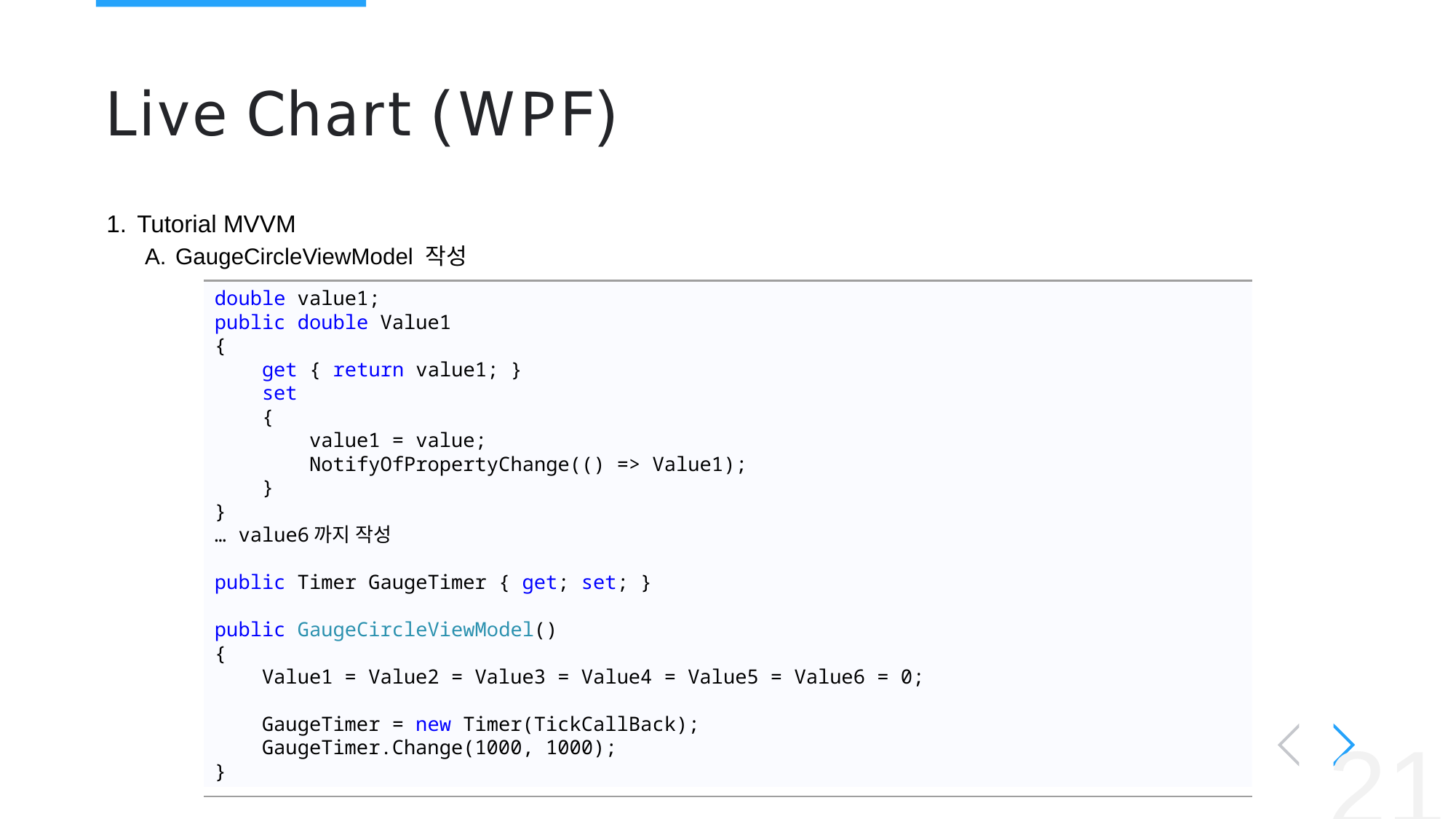

# Live Chart (WPF)
Tutorial MVVM
GaugeCircleViewModel 작성

double value1;
public double Value1
{
    get { return value1; }
    set
    {
        value1 = value;
        NotifyOfPropertyChange(() => Value1);
    }
}
… value6까지 작성

public Timer GaugeTimer { get; set; }

public GaugeCircleViewModel()
{
    Value1 = Value2 = Value3 = Value4 = Value5 = Value6 = 0;

    GaugeTimer = new Timer(TickCallBack);
    GaugeTimer.Change(1000, 1000);
}
21